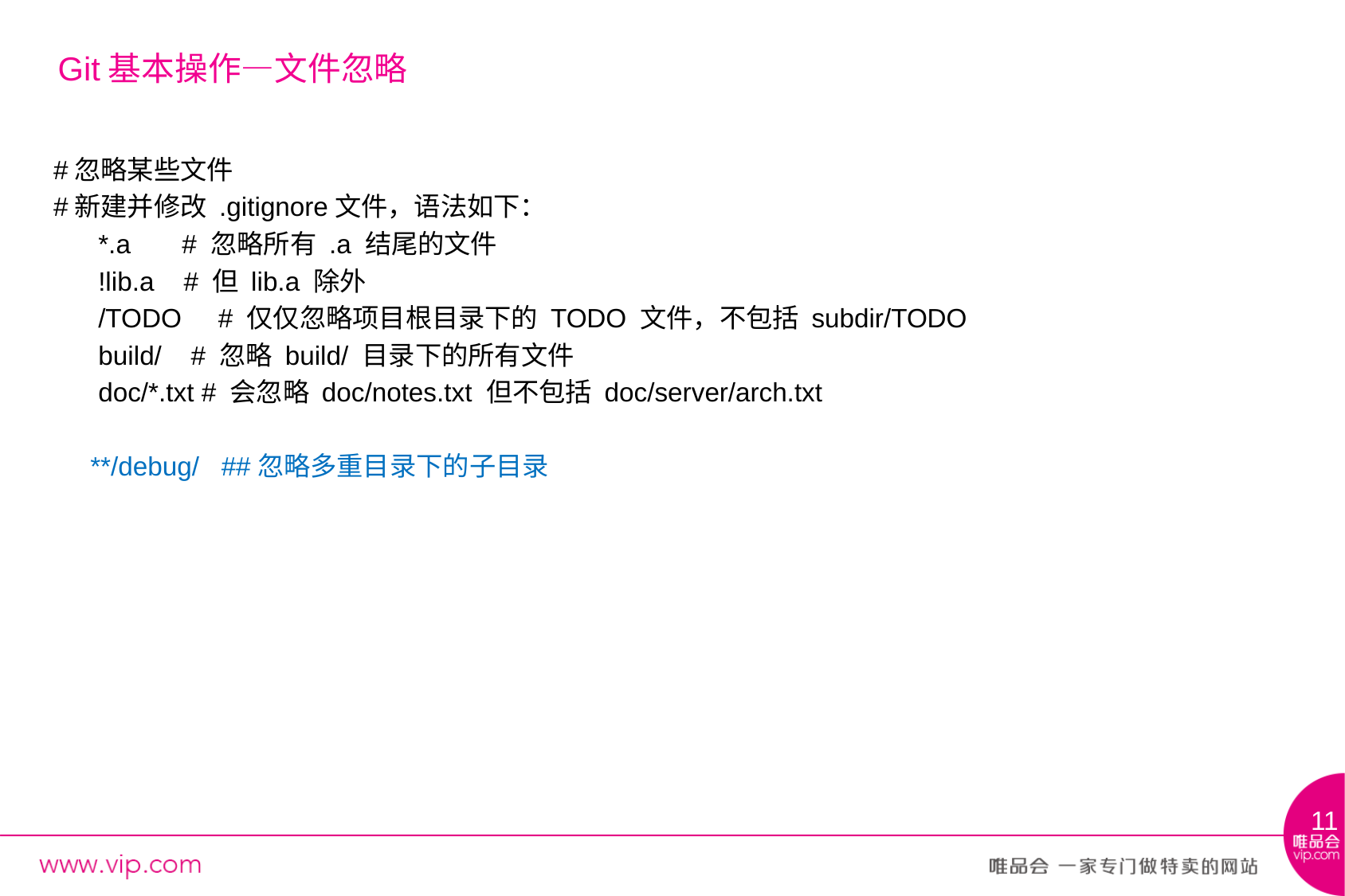

# Git基本操作—文件忽略
#忽略某些文件
#新建并修改 .gitignore文件，语法如下：
	*.a       # 忽略所有 .a 结尾的文件
	!lib.a    # 但 lib.a 除外
	/TODO     # 仅仅忽略项目根目录下的 TODO 文件，不包括 subdir/TODO
	build/    # 忽略 build/ 目录下的所有文件
	doc/*.txt # 会忽略 doc/notes.txt 但不包括 doc/server/arch.txt

     **/debug/   ##忽略多重目录下的子目录